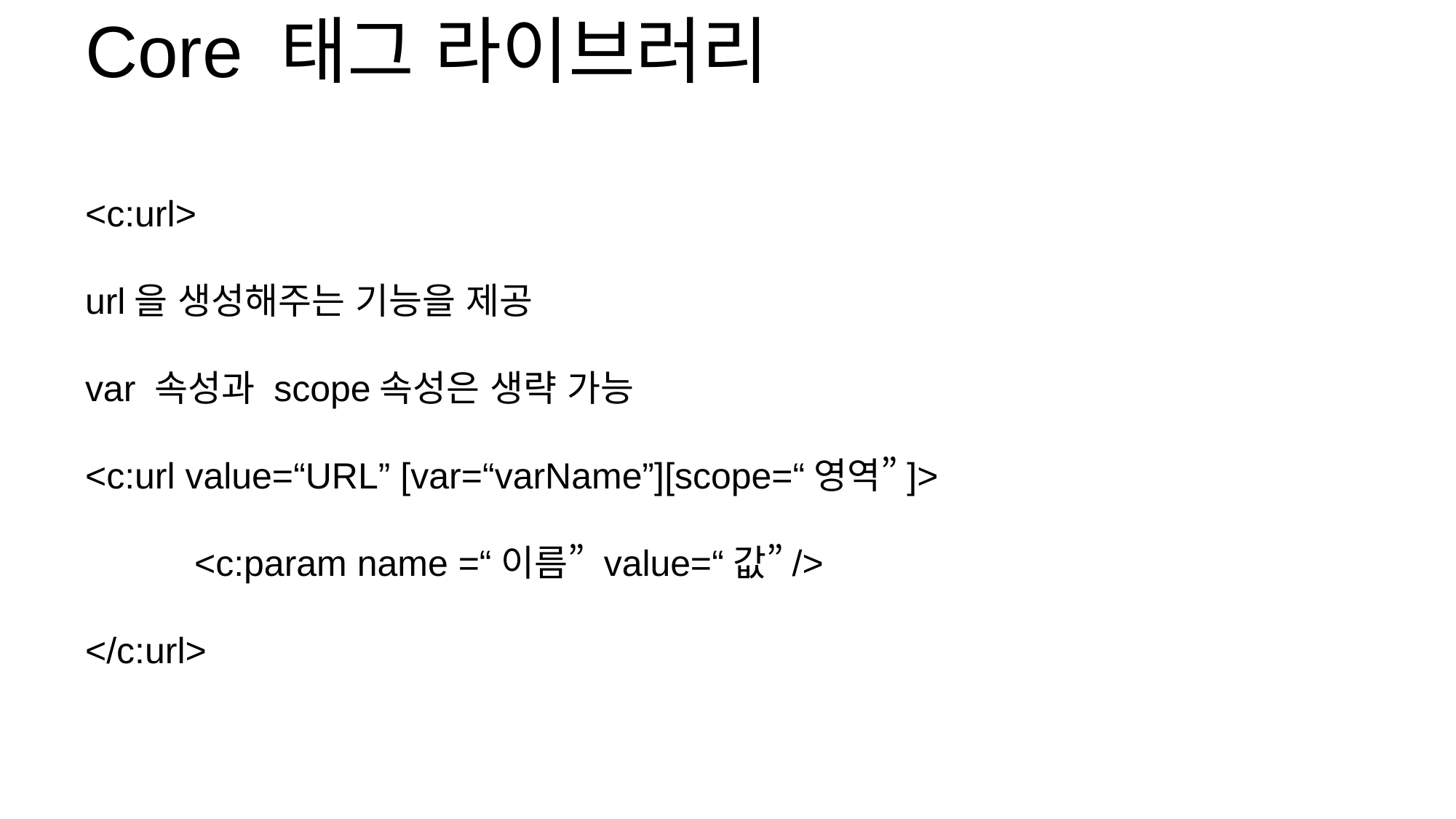

Core 태그 라이브러리
<c:url>
url을 생성해주는 기능을 제공
var 속성과 scope속성은 생략 가능
<c:url value=“URL” [var=“varName”][scope=“영역”]>
	<c:param name =“이름” value=“값”/>
</c:url>